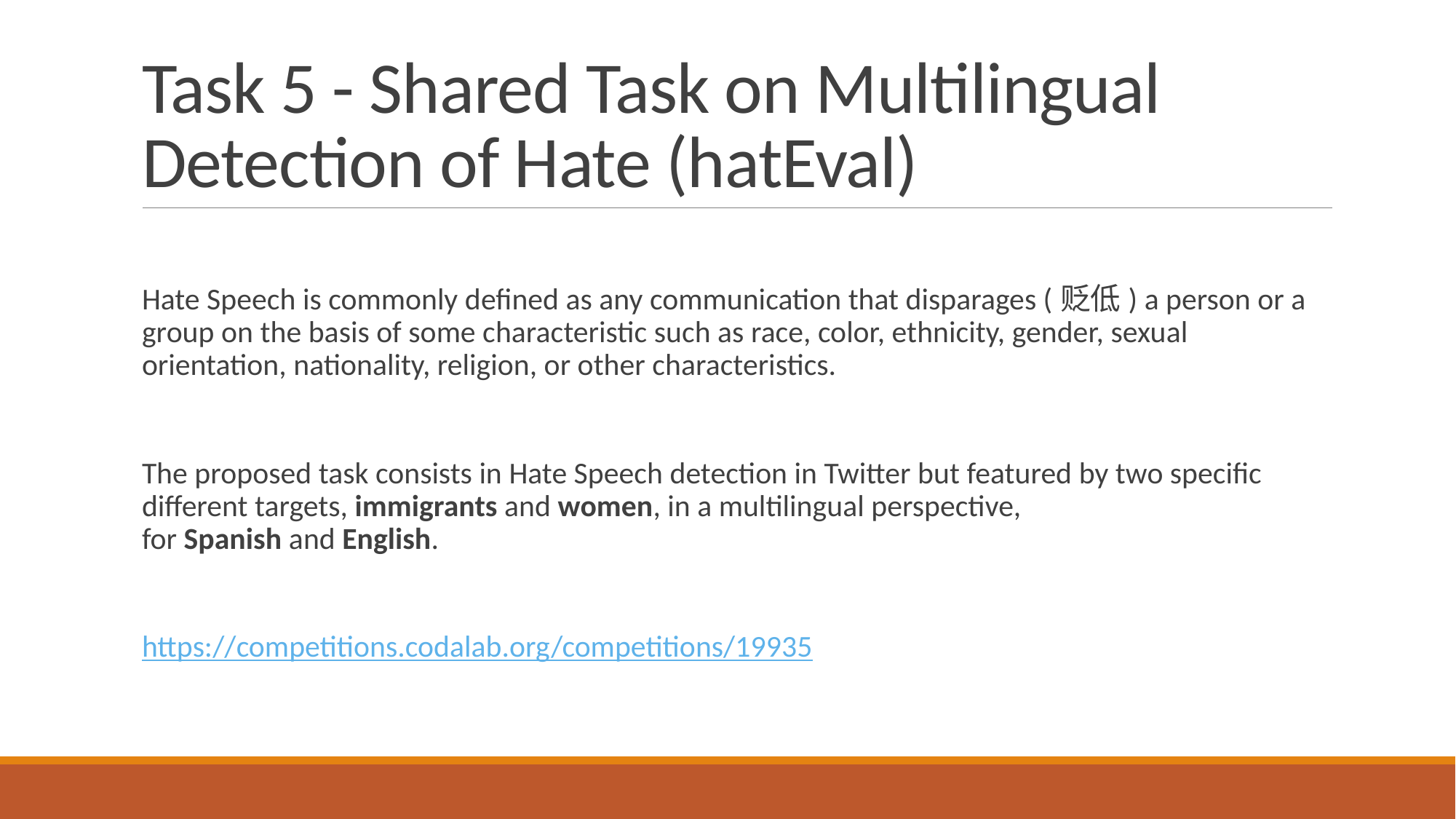

# Task 5 - Shared Task on Multilingual Detection of Hate (hatEval)

Hate Speech is commonly defined as any communication that disparages (贬低) a person or a group on the basis of some characteristic such as race, color, ethnicity, gender, sexual orientation, nationality, religion, or other characteristics.

The proposed task consists in Hate Speech detection in Twitter but featured by two specific different targets, immigrants and women, in a multilingual perspective, for Spanish and English.

https://competitions.codalab.org/competitions/19935